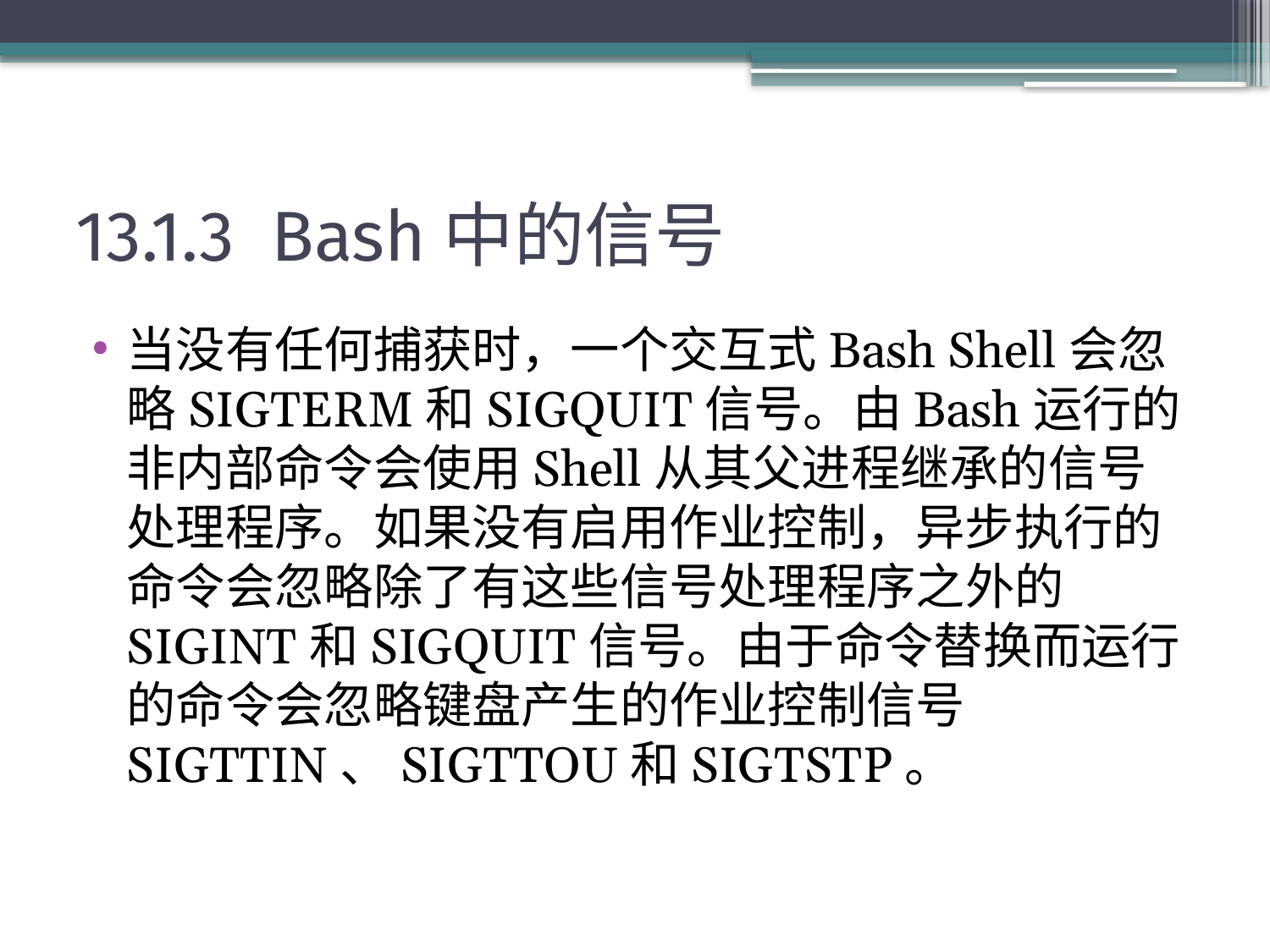

# 13.1.3  Bash中的信号
当没有任何捕获时，一个交互式Bash Shell会忽略SIGTERM和SIGQUIT信号。由Bash运行的非内部命令会使用Shell从其父进程继承的信号处理程序。如果没有启用作业控制，异步执行的命令会忽略除了有这些信号处理程序之外的SIGINT和SIGQUIT信号。由于命令替换而运行的命令会忽略键盘产生的作业控制信号SIGTTIN、SIGTTOU和SIGTSTP。